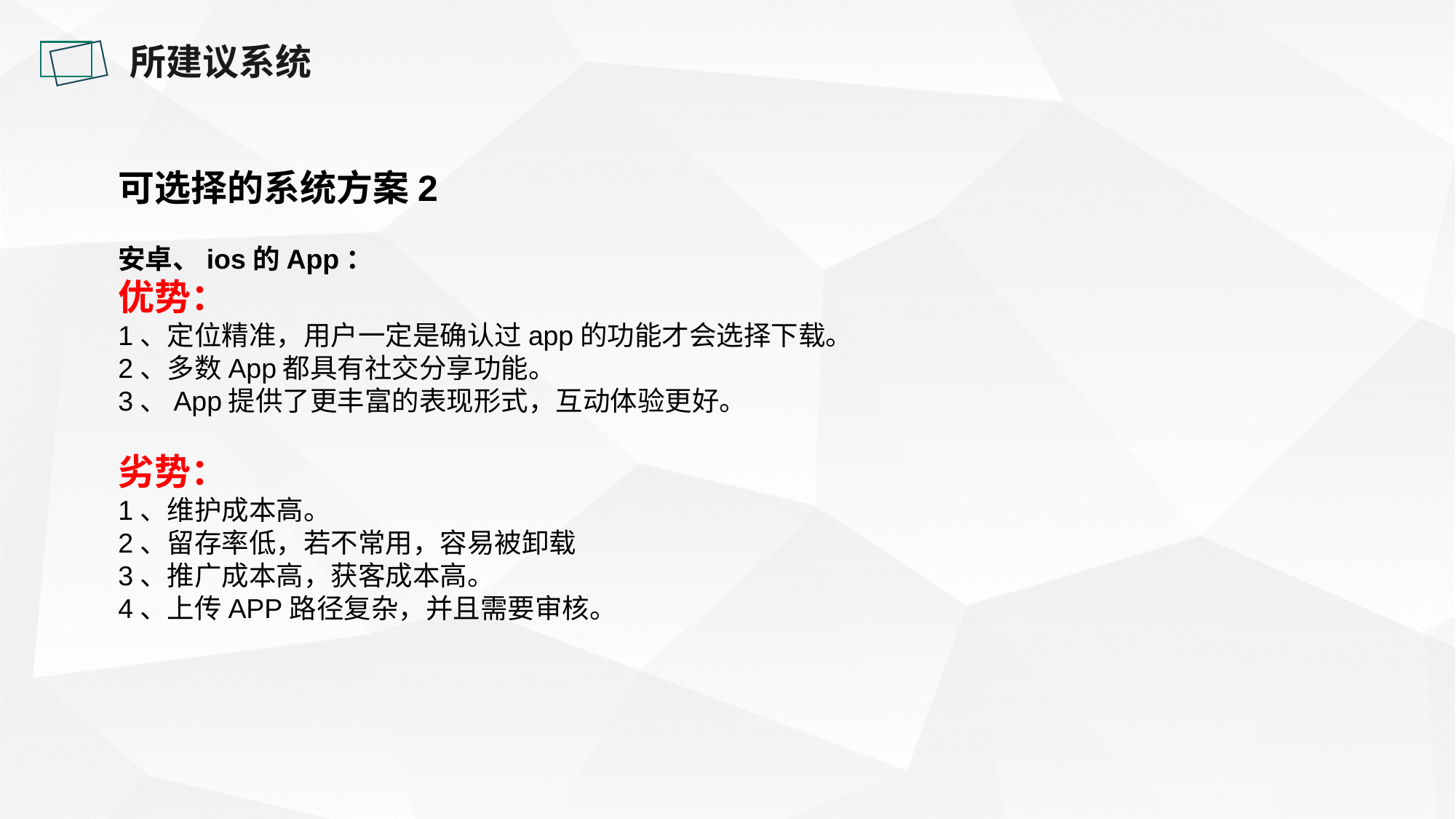

所建议系统

可选择的系统方案2

安卓、ios的App：
优势：
1、定位精准，用户一定是确认过app的功能才会选择下载。
2、多数App都具有社交分享功能。
3、App提供了更丰富的表现形式，互动体验更好。

劣势：
1、维护成本高。
2、留存率低，若不常用，容易被卸载
3、推广成本高，获客成本高。
4、上传APP路径复杂，并且需要审核。